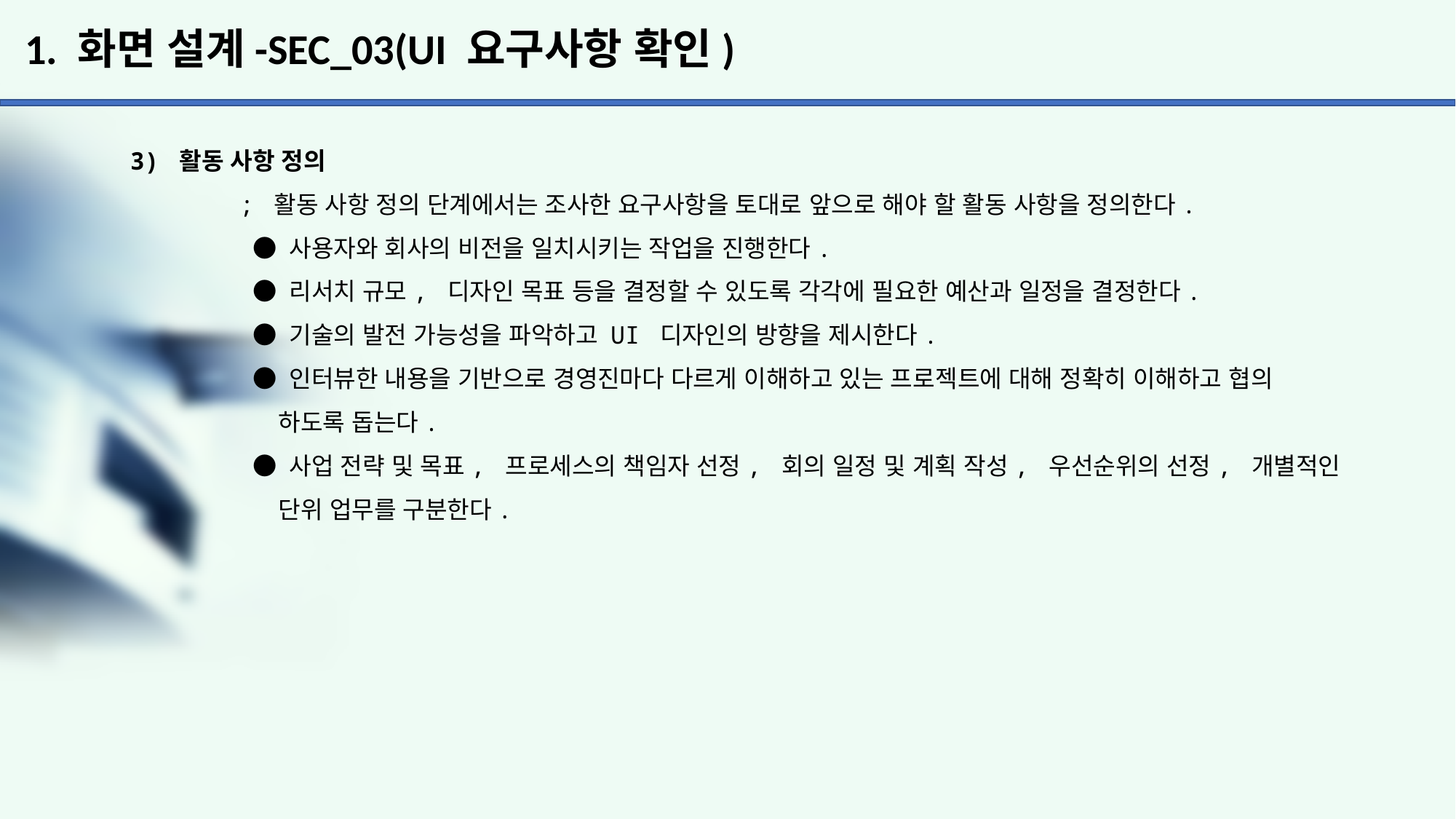

# 1. 화면 설계-SEC_03(UI 요구사항 확인)
3) 활동 사항 정의
	; 활동 사항 정의 단계에서는 조사한 요구사항을 토대로 앞으로 해야 할 활동 사항을 정의한다.
	  ● 사용자와 회사의 비전을 일치시키는 작업을 진행한다.
	  ● 리서치 규모, 디자인 목표 등을 결정할 수 있도록 각각에 필요한 예산과 일정을 결정한다.
	  ● 기술의 발전 가능성을 파악하고 UI 디자인의 방향을 제시한다.
	  ● 인터뷰한 내용을 기반으로 경영진마다 다르게 이해하고 있는 프로젝트에 대해 정확히 이해하고 협의
	     하도록 돕는다.
	  ● 사업 전략 및 목표, 프로세스의 책임자 선정, 회의 일정 및 계획 작성, 우선순위의 선정, 개별적인
	     단위 업무를 구분한다.